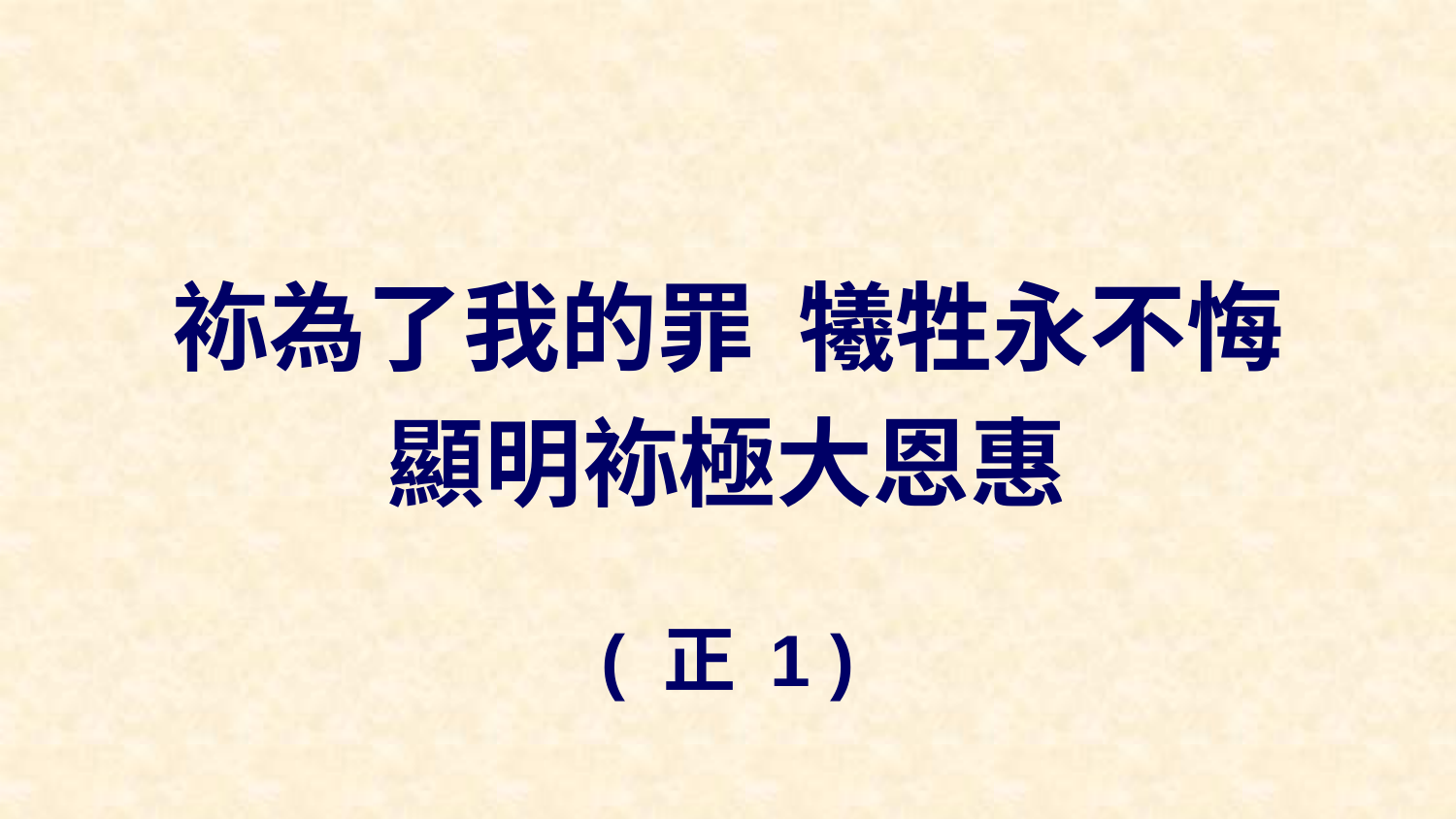

袮為了我的罪  犧牲永不悔
顯明袮極大恩惠
( 正 1 )